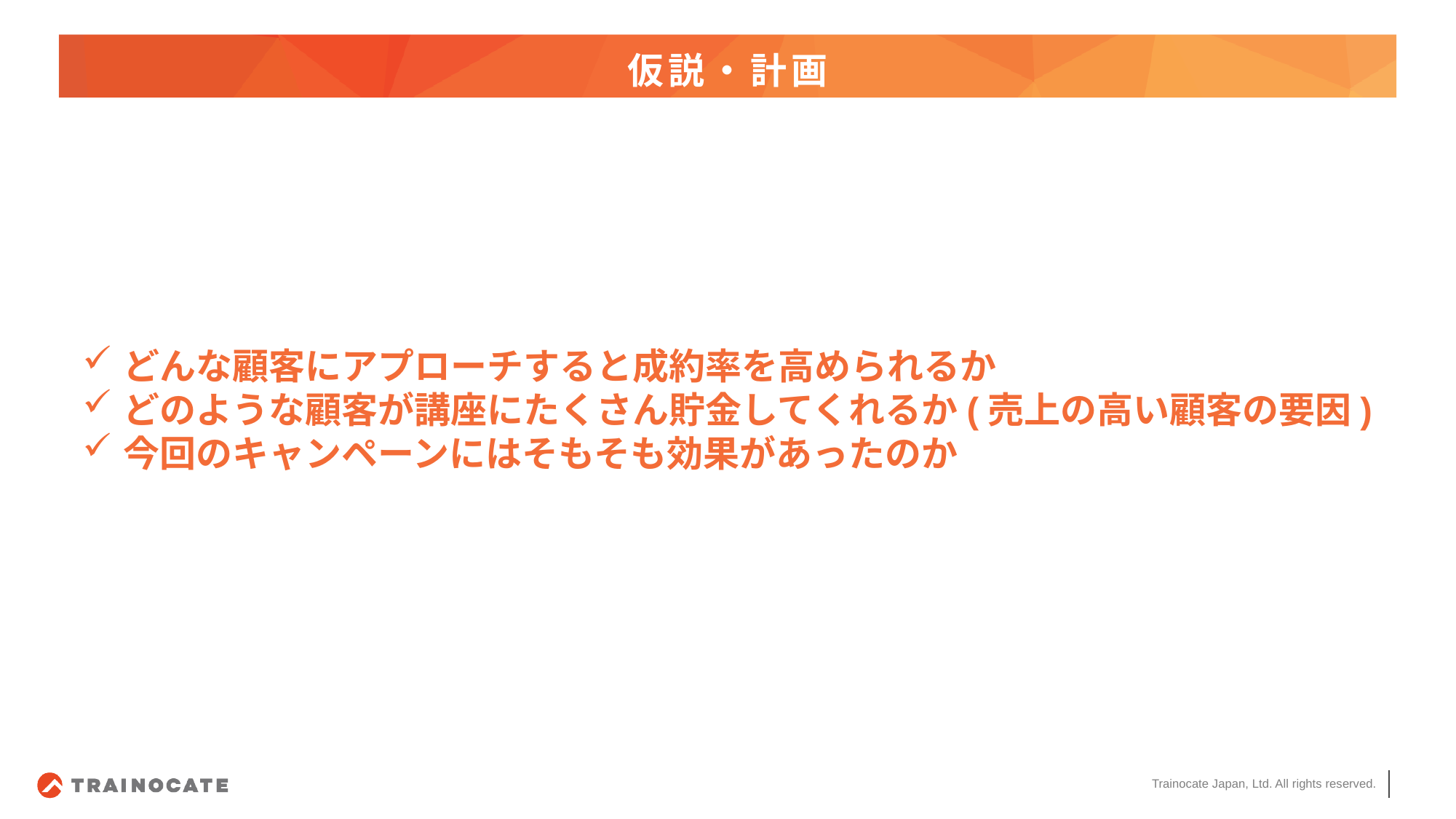

# 仮説・計画
どんな顧客にアプローチすると成約率を高められるか
どのような顧客が講座にたくさん貯金してくれるか(売上の高い顧客の要因)
今回のキャンペーンにはそもそも効果があったのか